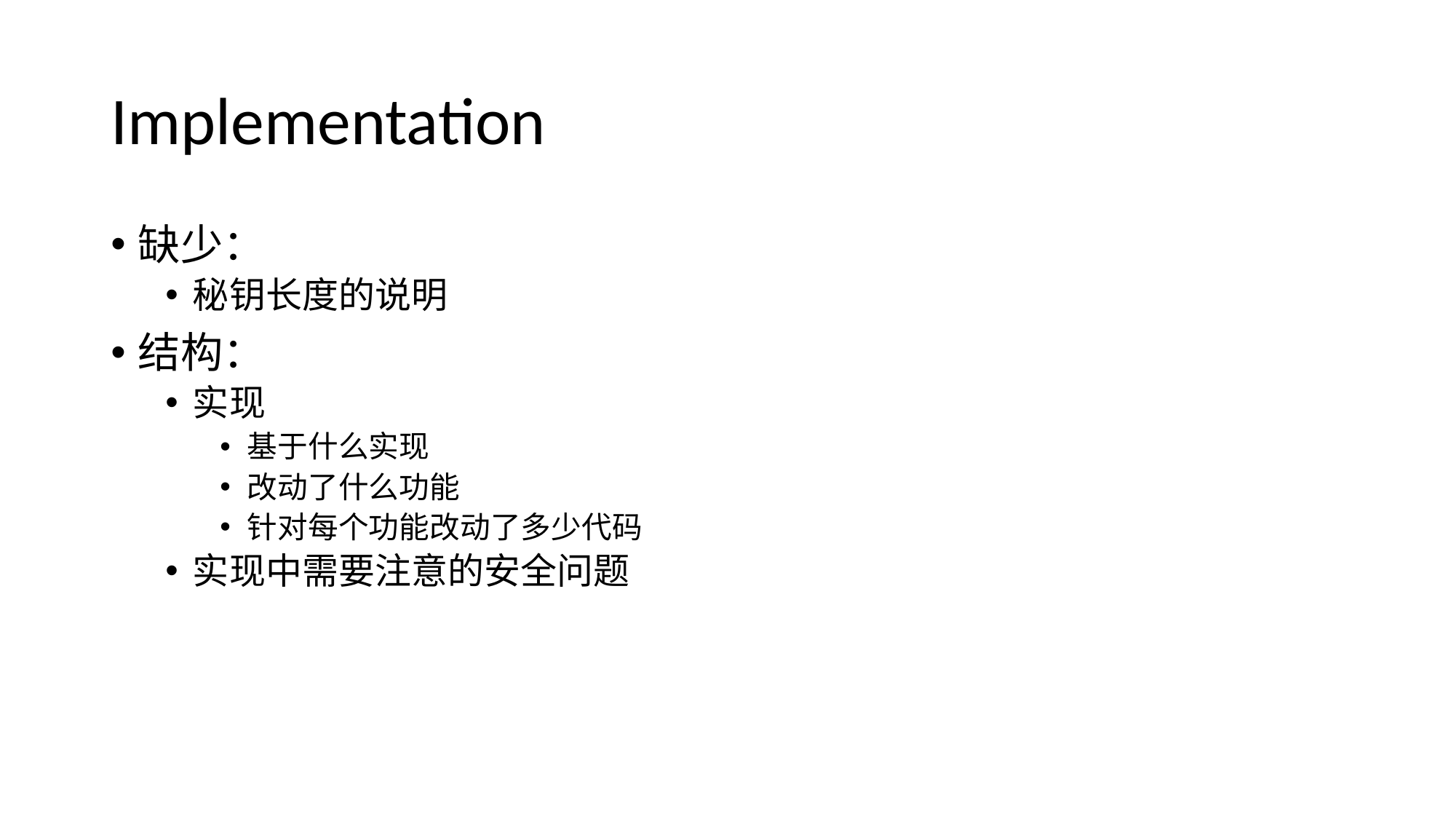

# Implementation
缺少：
秘钥长度的说明
结构：
实现
基于什么实现
改动了什么功能
针对每个功能改动了多少代码
实现中需要注意的安全问题